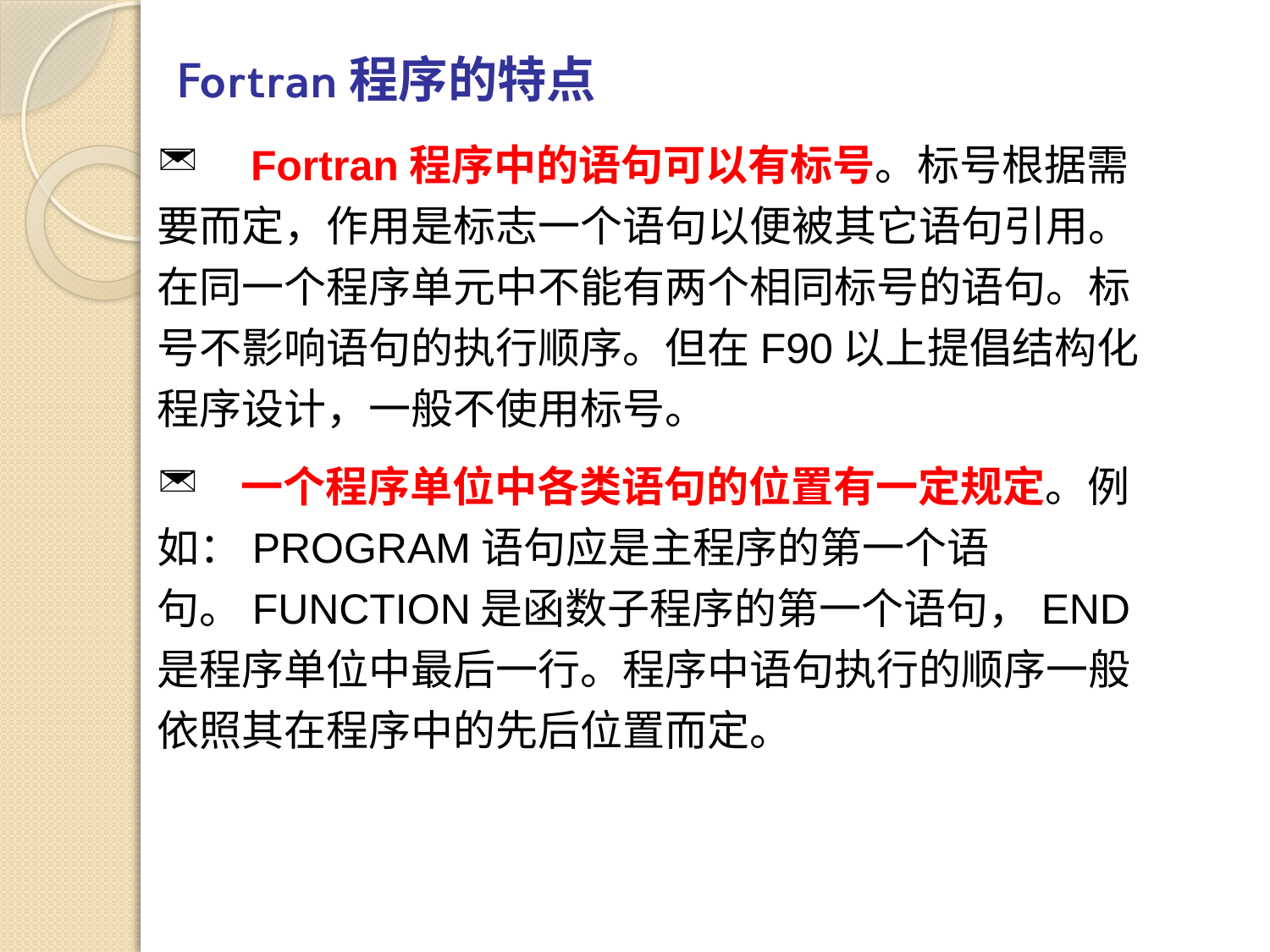

Fortran程序的特点
　Fortran程序中的语句可以有标号。标号根据需要而定，作用是标志一个语句以便被其它语句引用。在同一个程序单元中不能有两个相同标号的语句。标号不影响语句的执行顺序。但在F90以上提倡结构化程序设计，一般不使用标号。
　一个程序单位中各类语句的位置有一定规定。例如：PROGRAM语句应是主程序的第一个语句。FUNCTION是函数子程序的第一个语句，END是程序单位中最后一行。程序中语句执行的顺序一般依照其在程序中的先后位置而定。